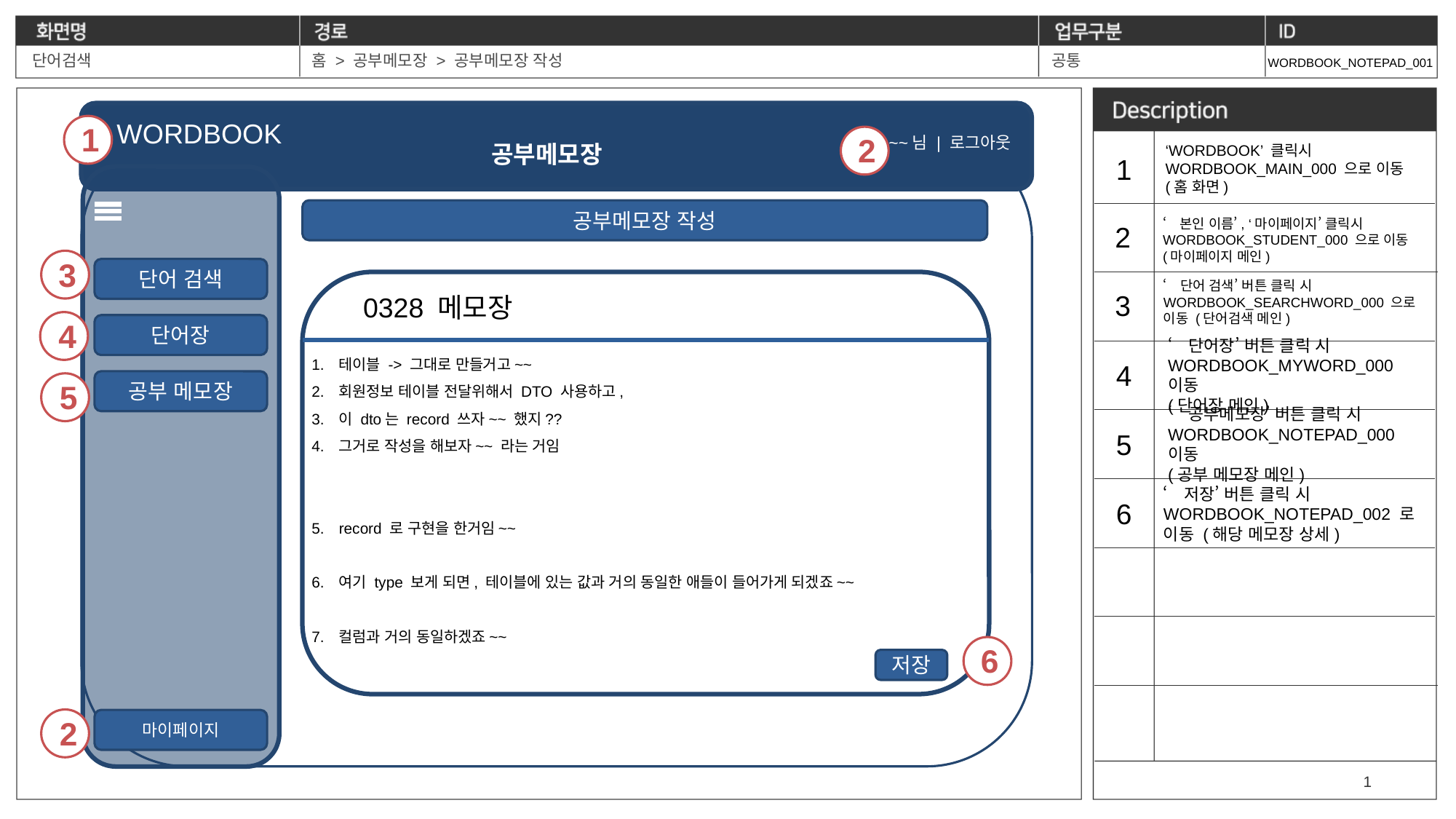

단어검색
홈 > 공부메모장 > 공부메모장 작성
공통
WORDBOOK_NOTEPAD_001

WORDBOOK
1
2
~~님 | 로그아웃

공부메모장
1

‘WORDBOOK’ 클릭시
WORDBOOK_MAIN_000 으로 이동
(홈 화면)

공부메모장 작성
2

‘본인 이름’, ‘마이페이지’ 클릭시
WORDBOOK_STUDENT_000 으로 이동
(마이페이지 메인)
3
단어 검색
0328 메모장
3
‘단어 검색’ 버튼 클릭 시
WORDBOOK_SEARCHWORD_000 으로 이동 (단어검색 메인)

4
단어장
테이블 -> 그대로 만들거고~~
회원정보 테이블 전달위해서 DTO 사용하고,
이 dto는 record 쓰자~~ 했지??
그거로 작성을 해보자~~ 라는 거임

record 로 구현을 한거임~~

여기 type 보게 되면, 테이블에 있는 값과 거의 동일한 애들이 들어가게 되겠죠~~

컬럼과 거의 동일하겠죠~~
4
‘단어장’ 버튼 클릭 시
WORDBOOK_MYWORD_000 이동
(단어장 메인)
공부 메모장
5
5
‘공부메모장’ 버튼 클릭 시
WORDBOOK_NOTEPAD_000이동
(공부 메모장 메인)
6
‘저장’ 버튼 클릭 시
WORDBOOK_NOTEPAD_002 로 이동 (해당 메모장 상세)

6
저장

2
마이페이지
1